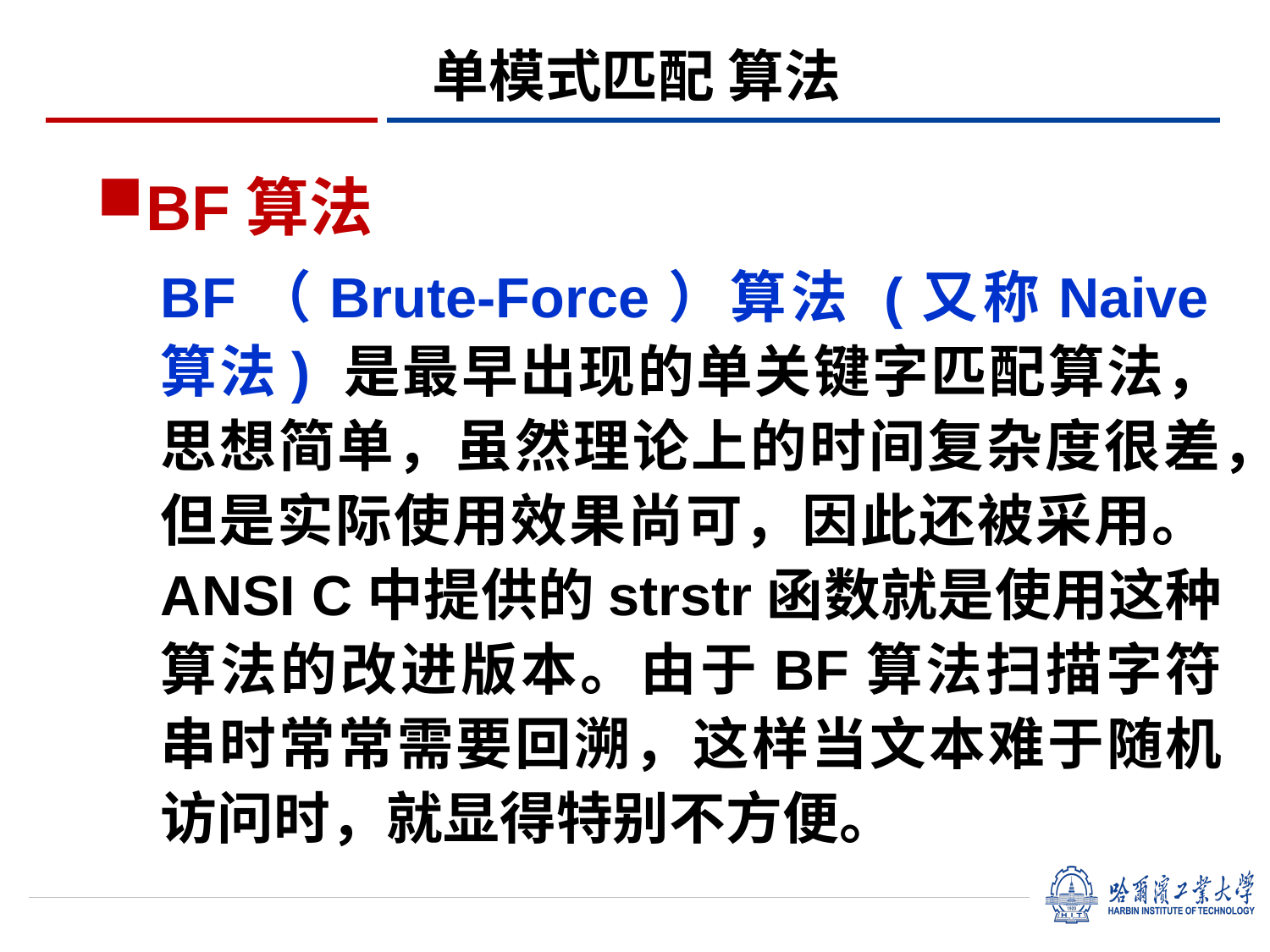

单模式匹配 算法
BF算法
BF（Brute-Force）算法 (又称Naive算法) 是最早出现的单关键字匹配算法，思想简单，虽然理论上的时间复杂度很差，但是实际使用效果尚可，因此还被采用。ANSI C中提供的strstr函数就是使用这种算法的改进版本。由于BF算法扫描字符串时常常需要回溯，这样当文本难于随机访问时，就显得特别不方便。
11